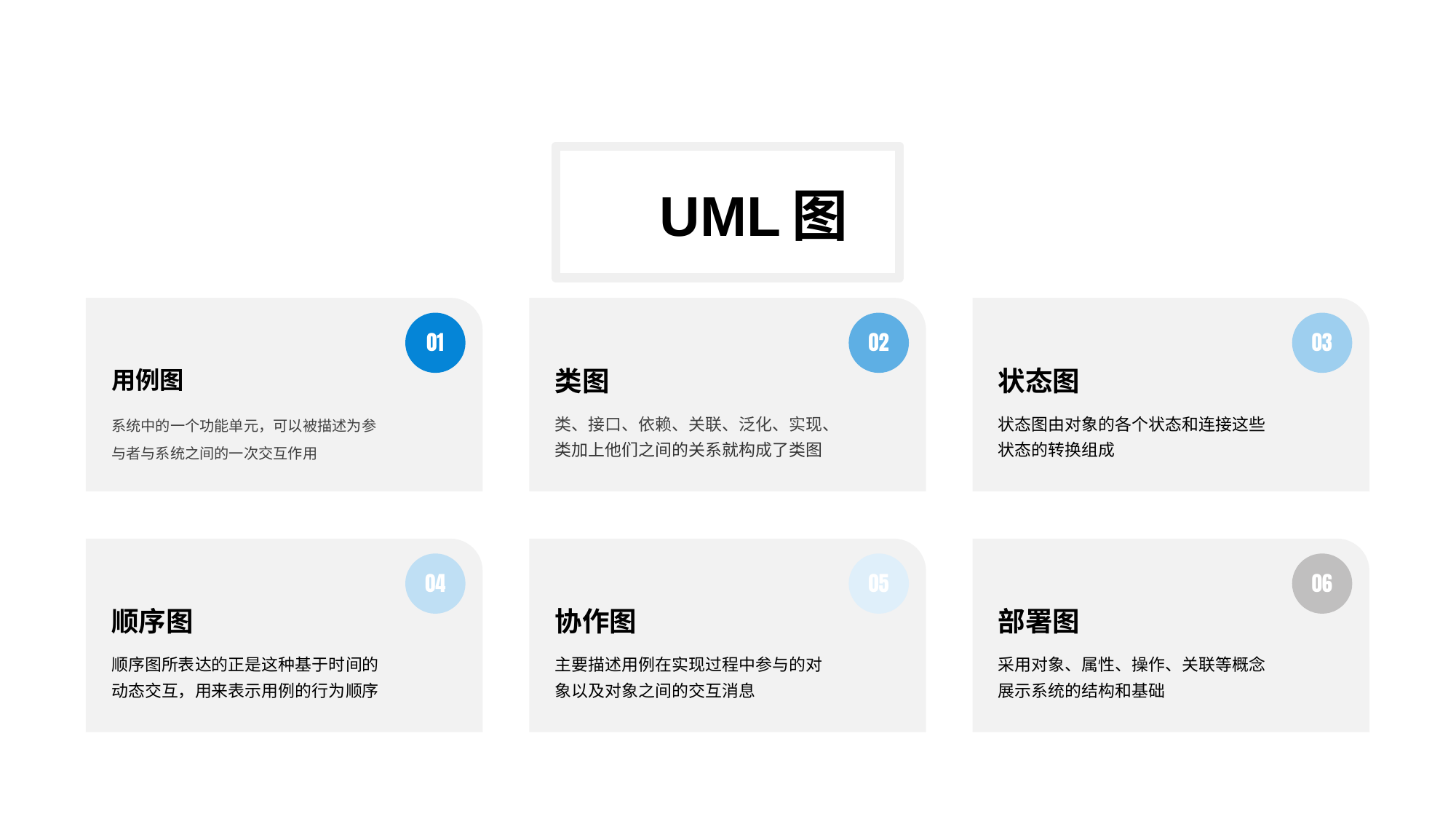

UML图

01
02
03
用例图
类图
状态图
系统中的一个功能单元，可以被描述为参与者与系统之间的一次交互作用
类、接口、依赖、关联、泛化、实现、
类加上他们之间的关系就构成了类图
状态图由对象的各个状态和连接这些状态的转换组成

04
05
06
顺序图
协作图
部署图
顺序图所表达的正是这种基于时间的动态交互，用来表示用例的行为顺序
主要描述用例在实现过程中参与的对象以及对象之间的交互消息
采用对象、属性、操作、关联等概念展示系统的结构和基础